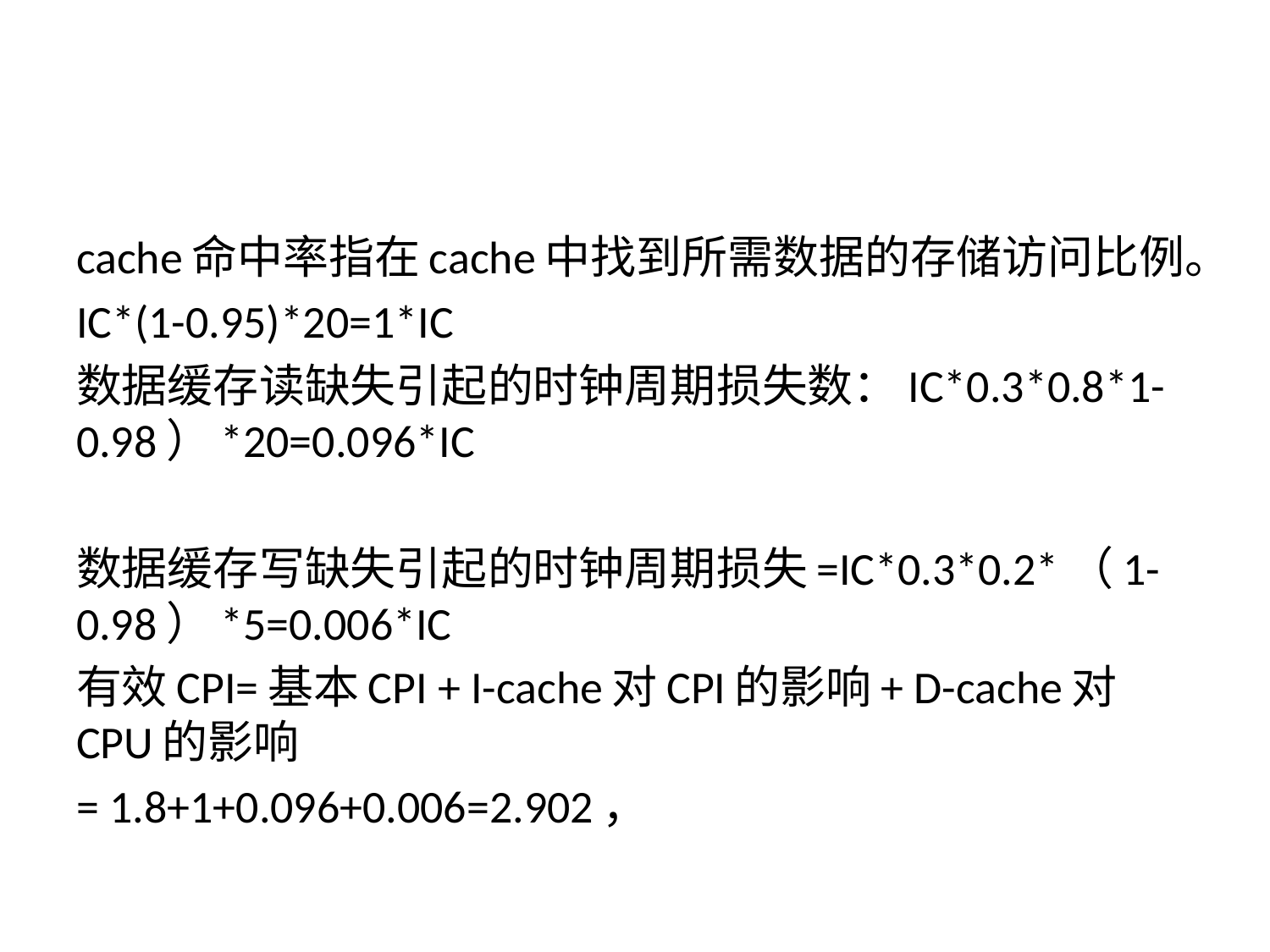

#
cache命中率指在cache中找到所需数据的存储访问比例。
IC*(1-0.95)*20=1*IC
数据缓存读缺失引起的时钟周期损失数：IC*0.3*0.8*1-0.98）*20=0.096*IC

数据缓存写缺失引起的时钟周期损失=IC*0.3*0.2*（1-0.98）*5=0.006*IC
有效CPI=基本CPI + I-cache对CPI的影响+ D-cache对CPU的影响
= 1.8+1+0.096+0.006=2.902，